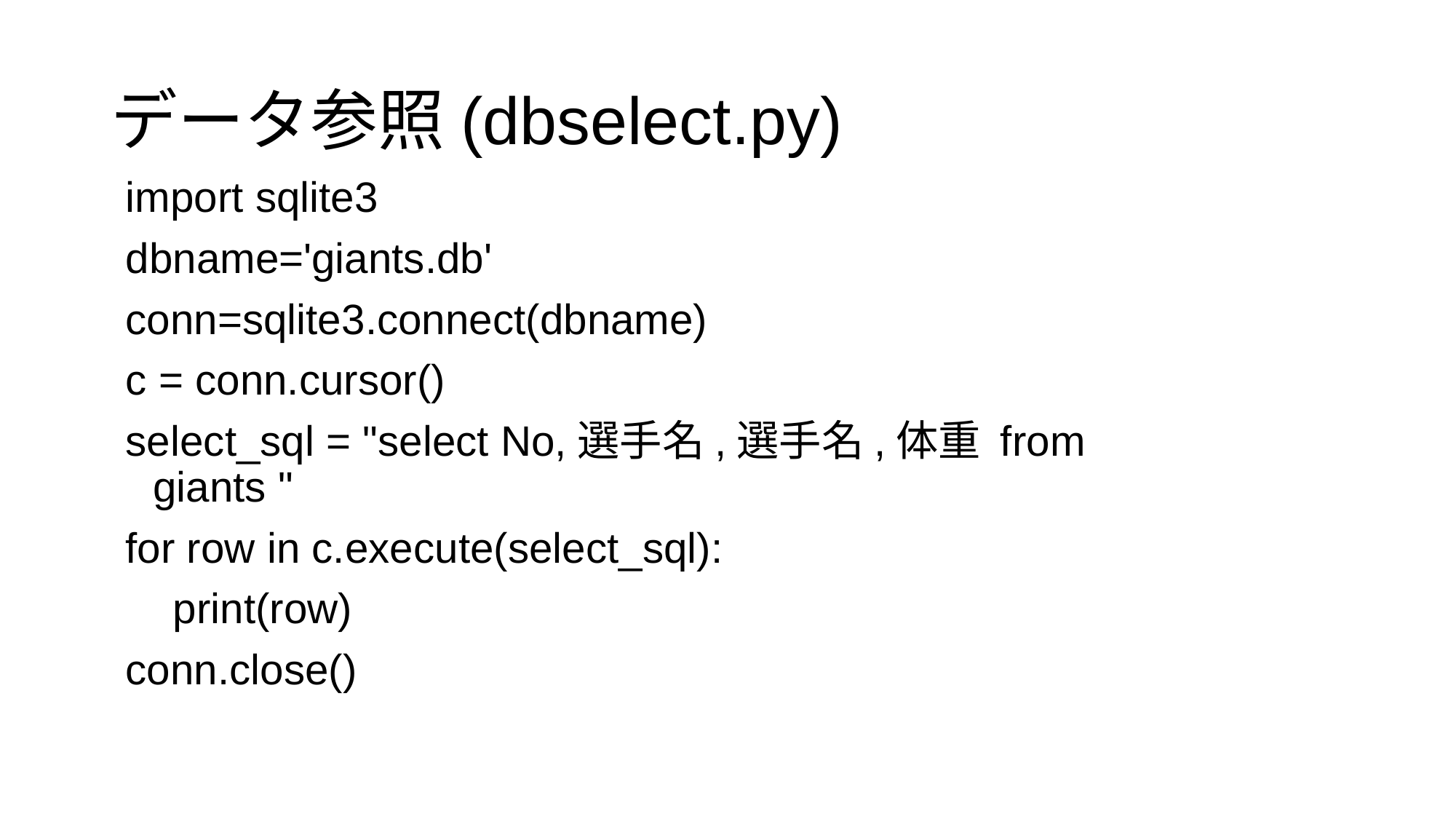

# データ参照(dbselect.py)
import sqlite3
dbname='giants.db'
conn=sqlite3.connect(dbname)
c = conn.cursor()
select_sql = "select No,選手名,選手名,体重 from giants "
for row in c.execute(select_sql):
    print(row)
conn.close()